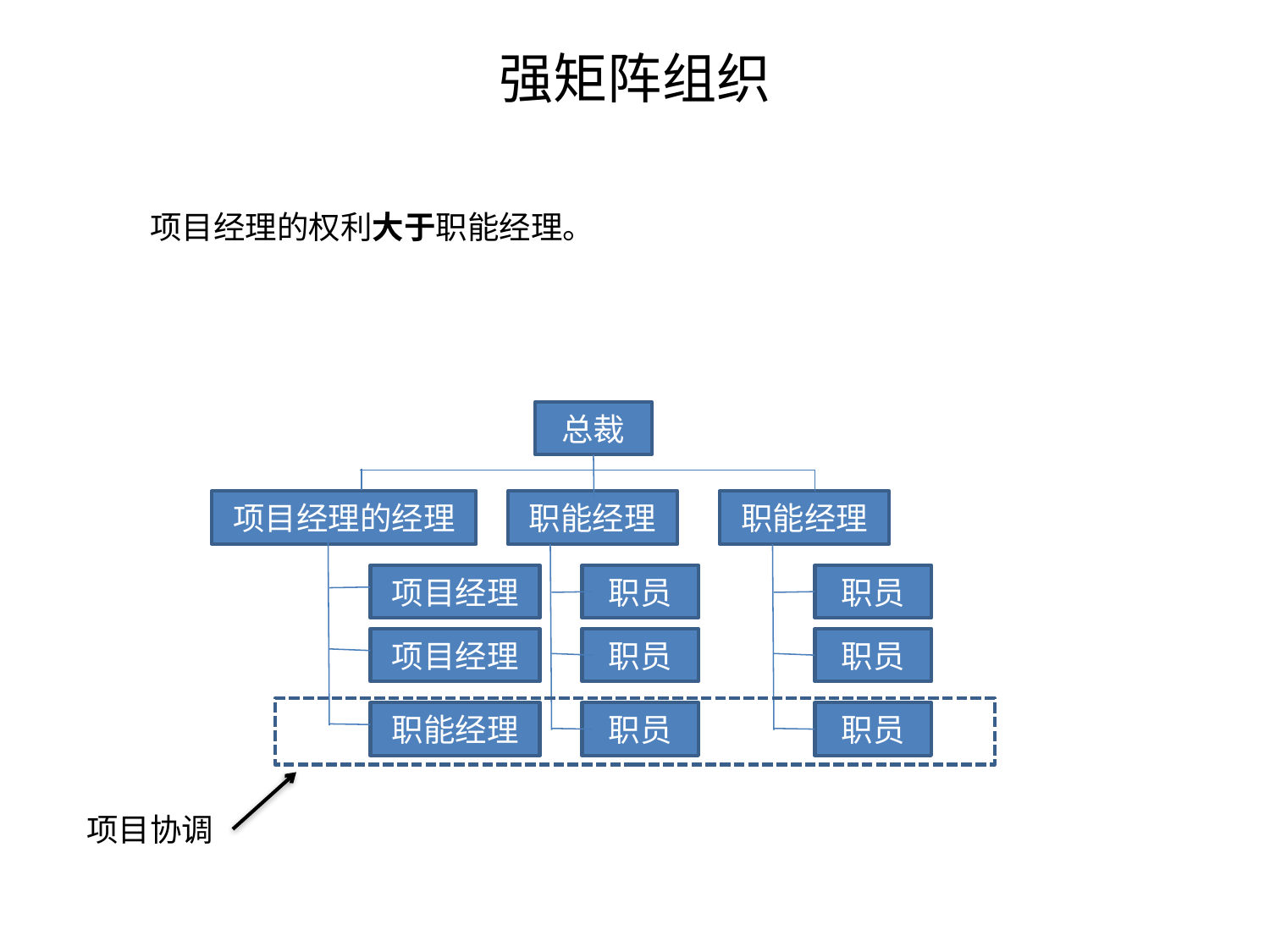

# 强矩阵组织
项目经理的权利大于职能经理。
总裁
项目经理的经理
职能经理
职能经理
项目经理
职员
职员
项目经理
职员
职员

职能经理
职员
职员
项目协调